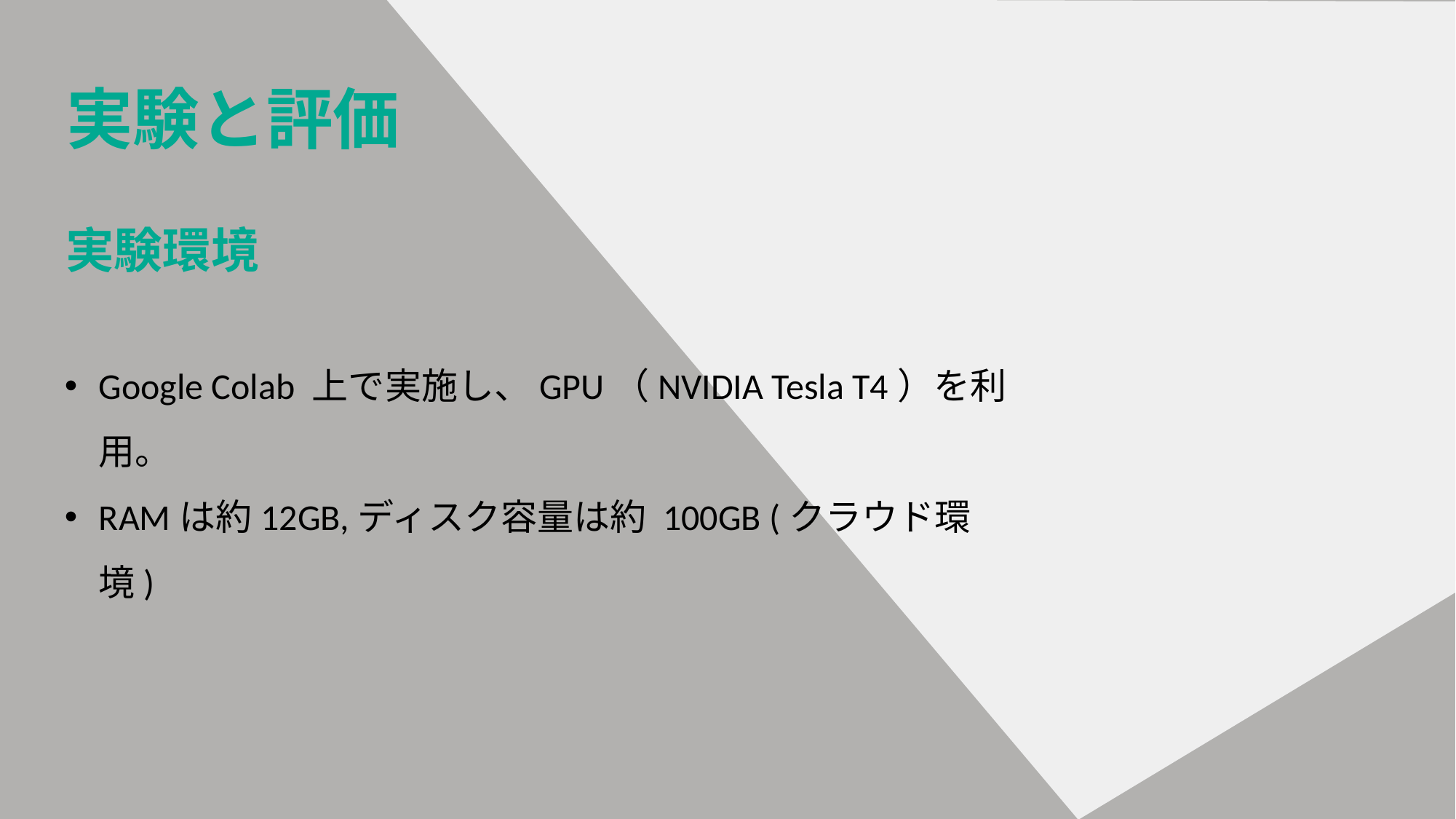

実験と評価
実験環境
Google Colab 上で実施し、GPU（NVIDIA Tesla T4）を利用。
RAMは約12GB,ディスク容量は約 100GB (クラウド環境)